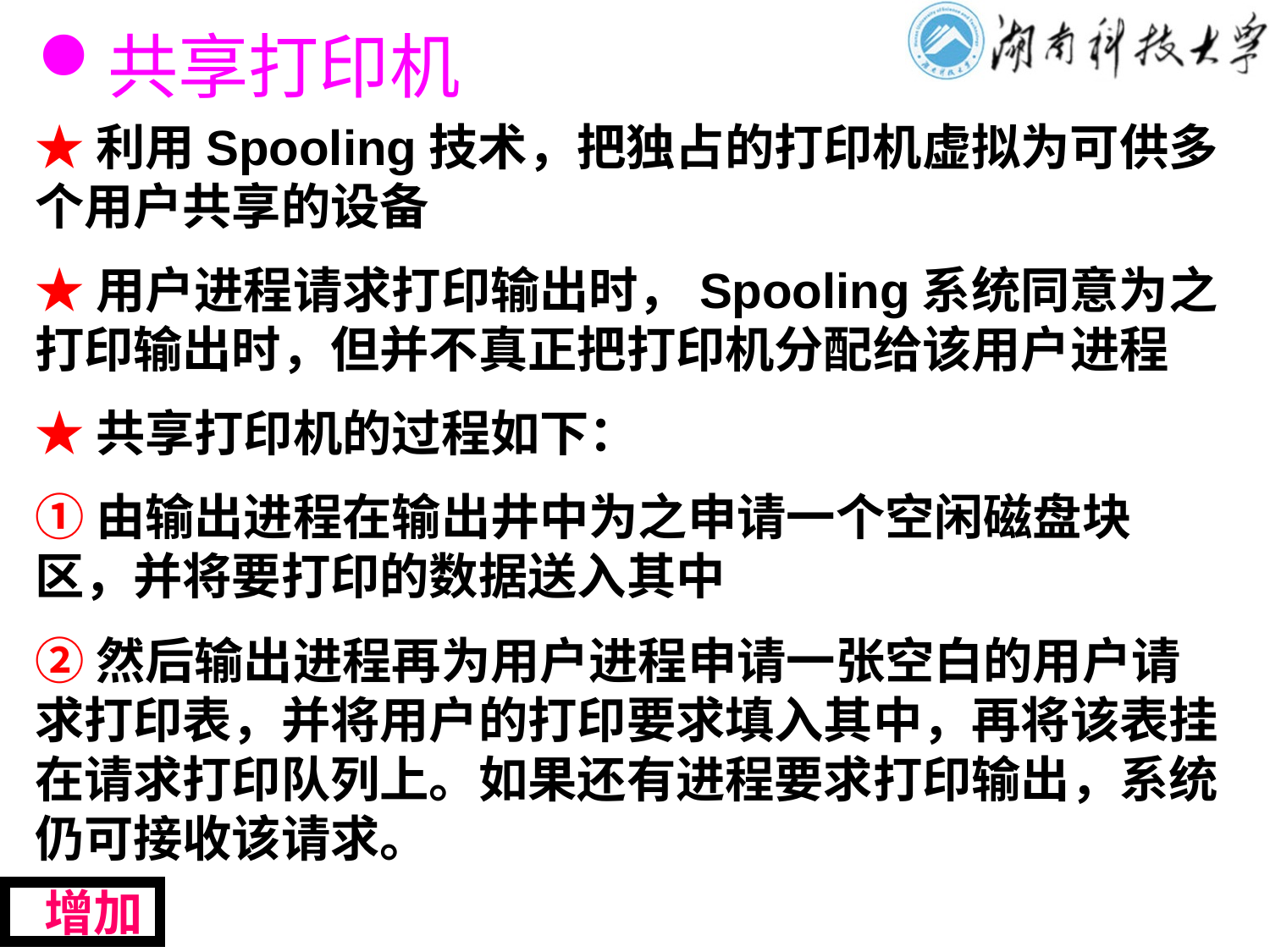

# 共享打印机
★利用Spooling技术，把独占的打印机虚拟为可供多个用户共享的设备
★用户进程请求打印输出时，Spooling系统同意为之打印输出时，但并不真正把打印机分配给该用户进程
★共享打印机的过程如下：
①由输出进程在输出井中为之申请一个空闲磁盘块区，并将要打印的数据送入其中
②然后输出进程再为用户进程申请一张空白的用户请求打印表，并将用户的打印要求填入其中，再将该表挂在请求打印队列上。如果还有进程要求打印输出，系统仍可接收该请求。
 增加